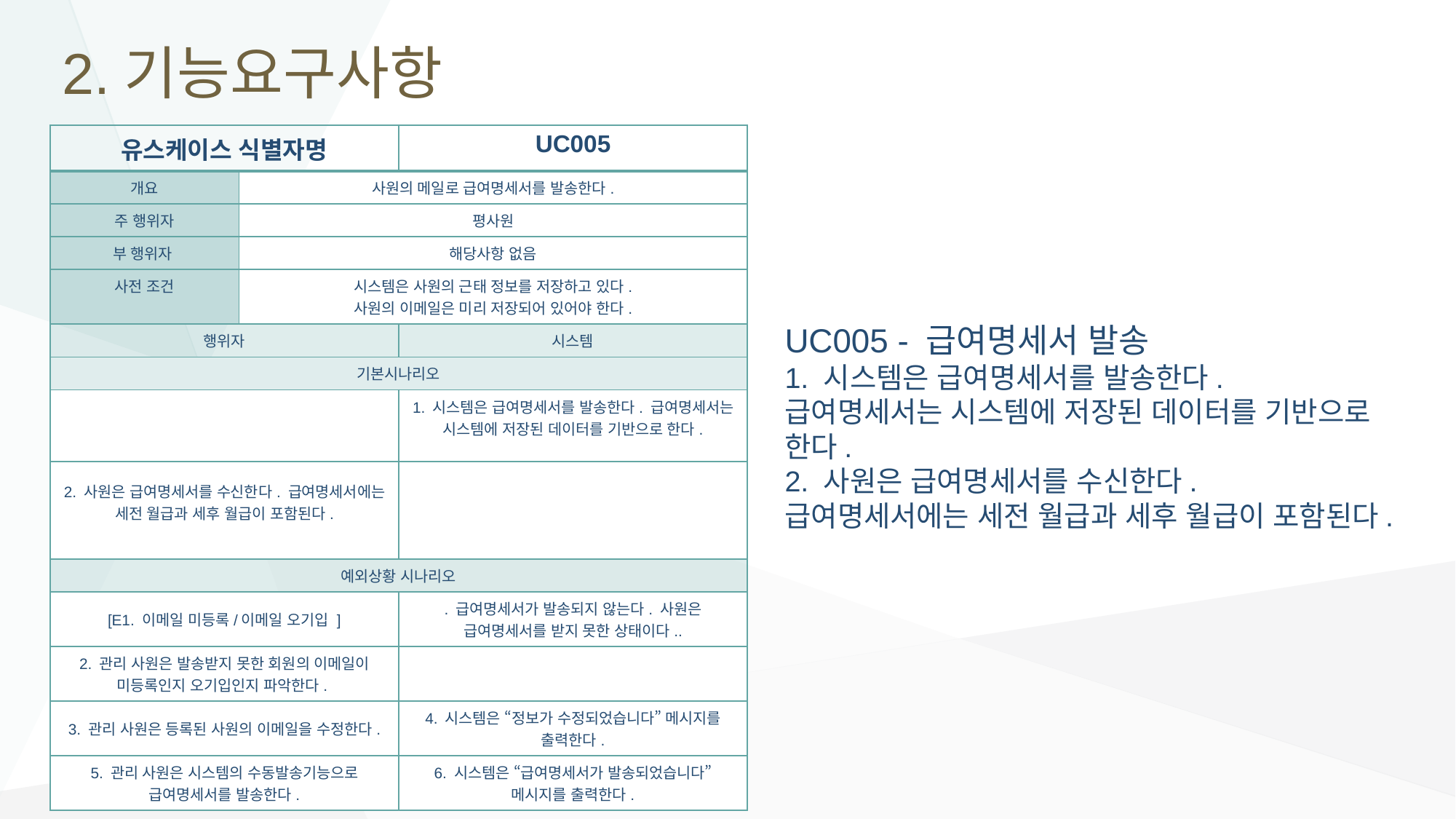

# 2.기능요구사항
| 유스케이스 식별자명 |  | UC005 |
| --- | --- | --- |
| 개요 | 사원의 메일로 급여명세서를 발송한다. | 사원은 사원번호와 비밀번호를 입력해 시스템에 로그인한다. |
| 주 행위자 | 평사원 | 평사원 |
| 부 행위자 | 해당사항 없음 | 해당사항없음 |
| 사전 조건 | 시스템은 사원의 근태 정보를 저장하고 있다. 사원의 이메일은 미리 저장되어 있어야 한다. | 사원은 시스템에 등록되어 있어야 한다. |
| 행위자 |  | 시스템 |
| 기본시나리오 |  |  |
|  |  | 1. 시스템은 급여명세서를 발송한다. 급여명세서는 시스템에 저장된 데이터를 기반으로 한다. |
| 2. 사원은 급여명세서를 수신한다. 급여명세서에는 세전 월급과 세후 월급이 포함된다. |  |  |
| 예외상황 시나리오 |  |  |
| [E1. 이메일 미등록/이메일 오기입 ] |  | . 급여명세서가 발송되지 않는다. 사원은 급여명세서를 받지 못한 상태이다.. |
| 2. 관리 사원은 발송받지 못한 회원의 이메일이 미등록인지 오기입인지 파악한다. |  |  |
| 3. 관리 사원은 등록된 사원의 이메일을 수정한다. |  | 4. 시스템은 “정보가 수정되었습니다” 메시지를 출력한다. |
| 5. 관리 사원은 시스템의 수동발송기능으로 급여명세서를 발송한다. |  | 6. 시스템은 “급여명세서가 발송되었습니다” 메시지를 출력한다. |
UC005 - 급여명세서 발송
1. 시스템은 급여명세서를 발송한다. 급여명세서는 시스템에 저장된 데이터를 기반으로 한다.
2. 사원은 급여명세서를 수신한다. 급여명세서에는 세전 월급과 세후 월급이 포함된다.